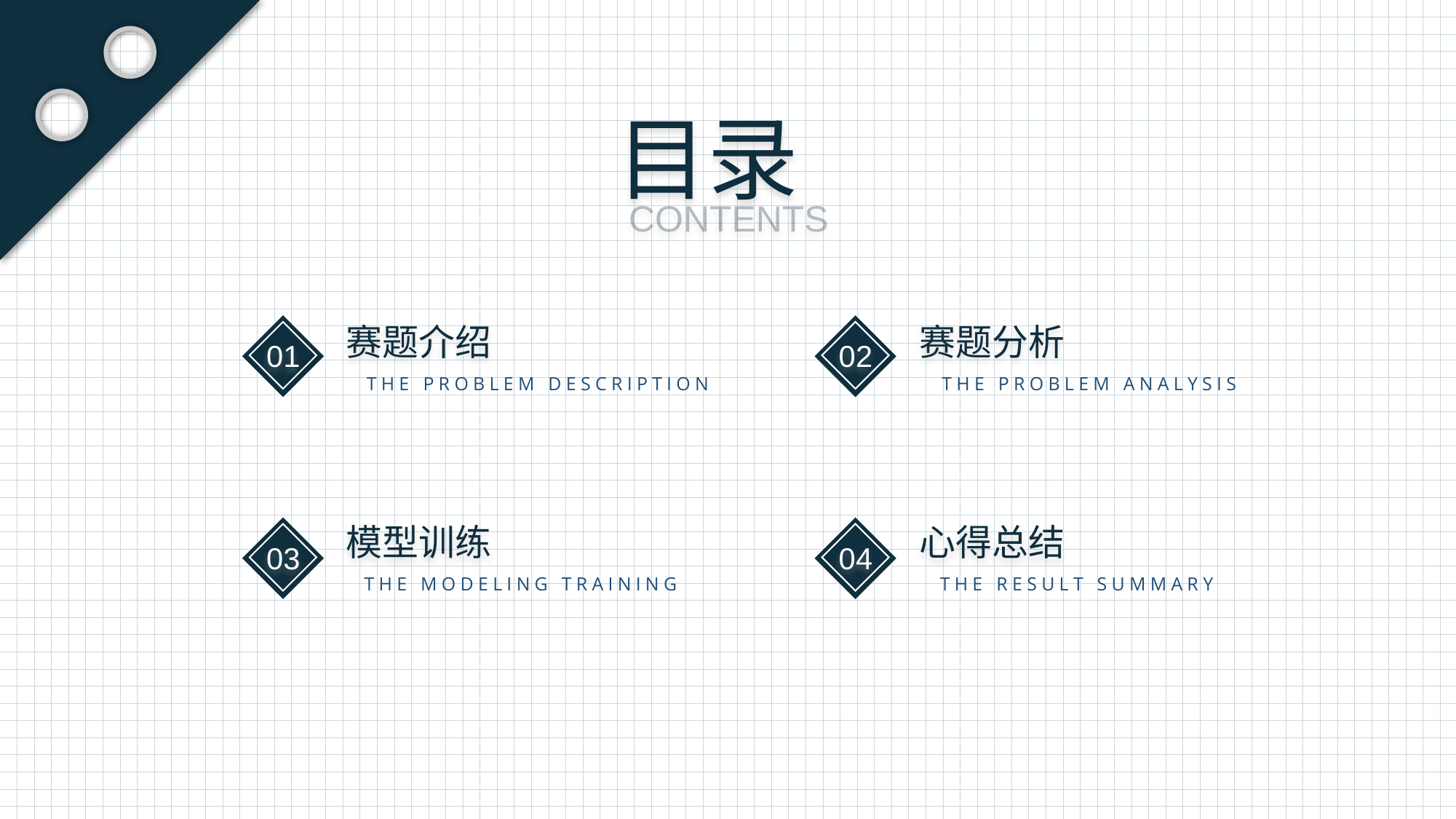

目录
CONTENTS
赛题介绍
赛题分析

01

02
THE PROBLEM ANALYSIS
THE PROBLEM DESCRIPTION
模型训练
心得总结

03

04
THE RESULT SUMMARY
THE MODELING TRAINING